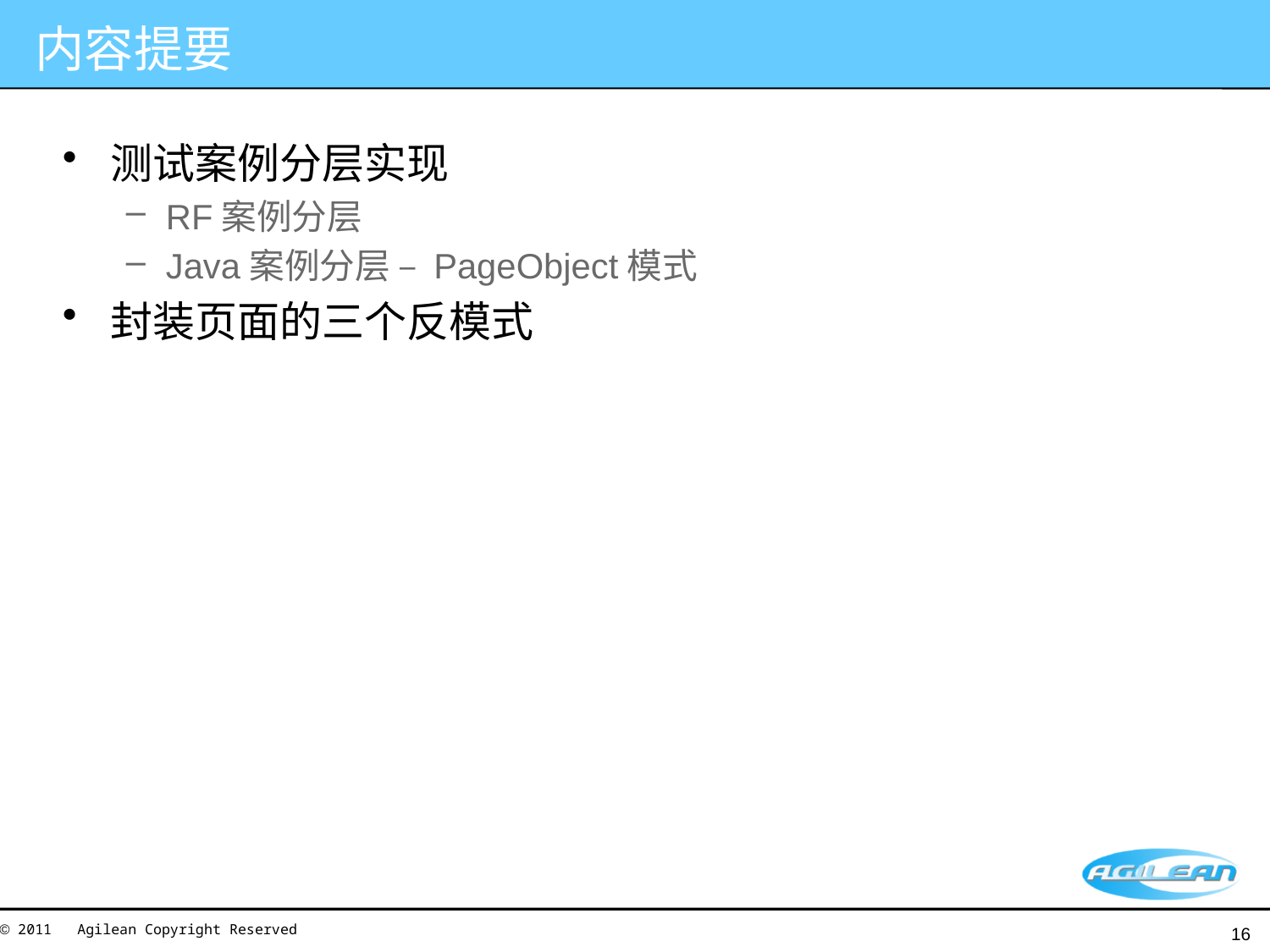

# 内容提要
测试案例分层实现
RF案例分层
Java案例分层 – PageObject模式
封装页面的三个反模式
16